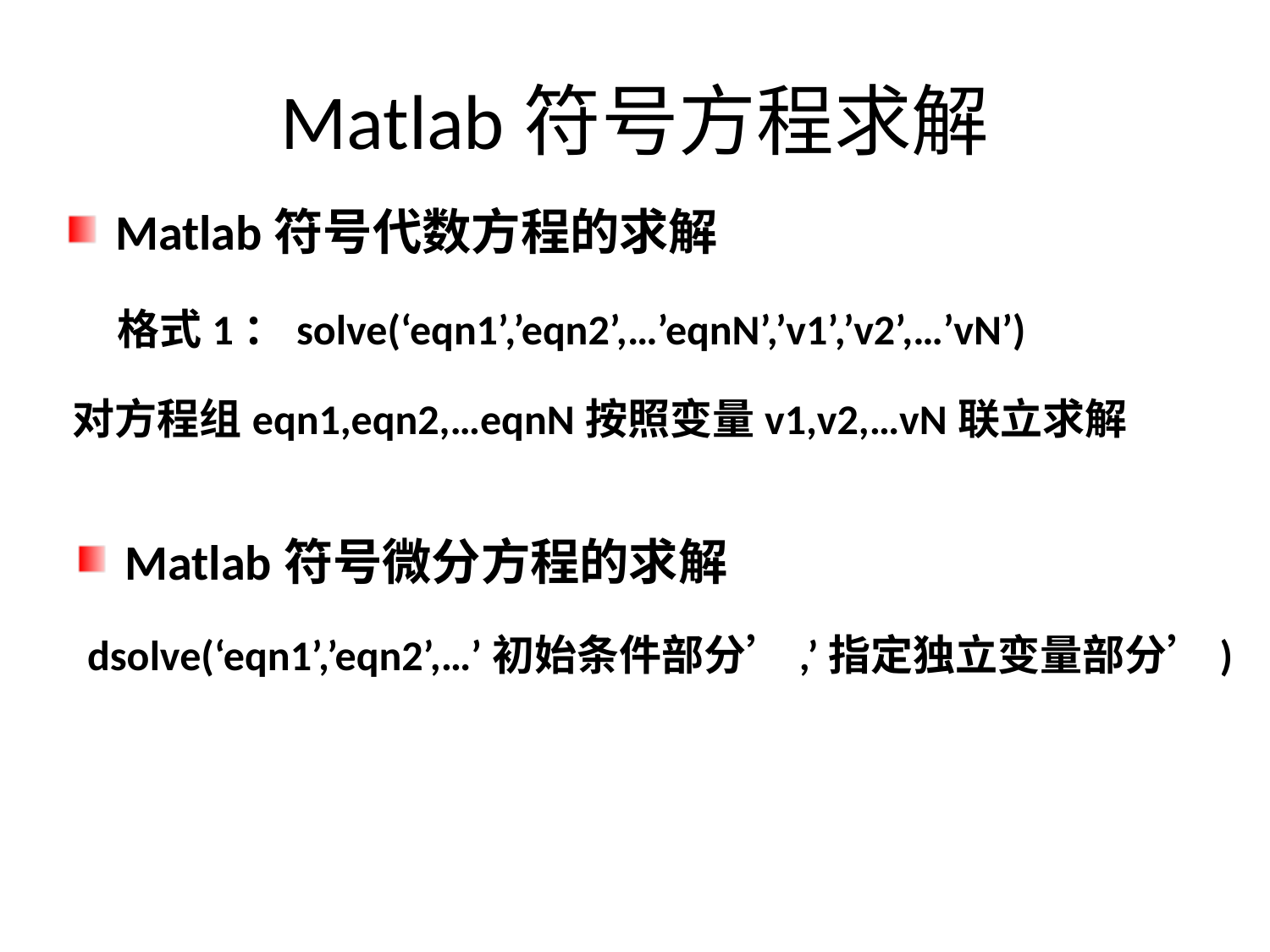

# Matlab符号方程求解
Matlab符号代数方程的求解
格式1：solve(‘eqn1’,’eqn2’,…’eqnN’,’v1’,’v2’,…’vN’)
对方程组eqn1,eqn2,…eqnN按照变量v1,v2,…vN联立求解
Matlab符号微分方程的求解
dsolve(‘eqn1’,’eqn2’,…’初始条件部分’,’指定独立变量部分’)